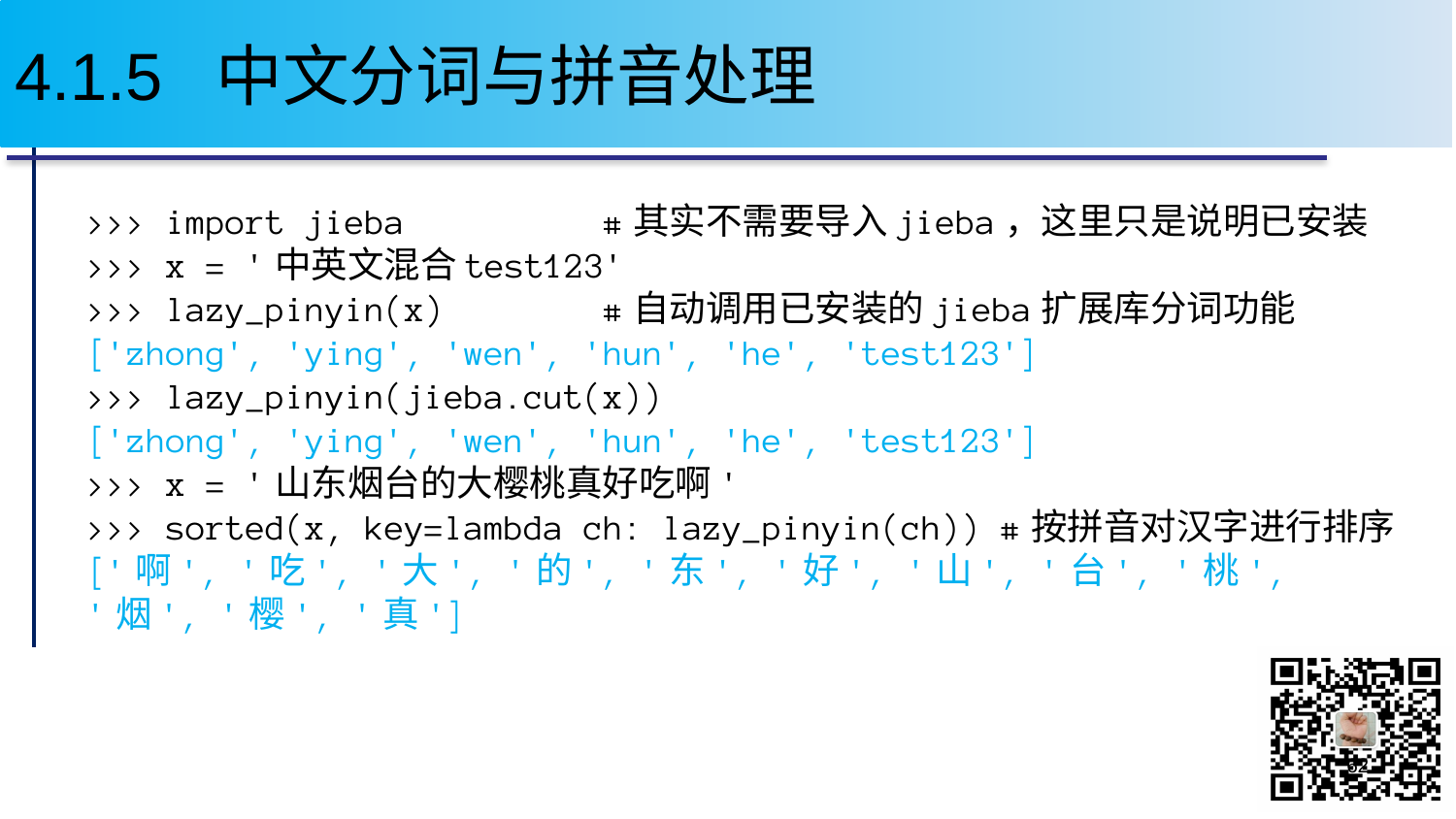

# 4.1.5  中文分词与拼音处理
>>> import jieba          #其实不需要导入jieba，这里只是说明已安装
>>> x = '中英文混合test123'
>>> lazy_pinyin(x)        #自动调用已安装的jieba扩展库分词功能
['zhong', 'ying', 'wen', 'hun', 'he', 'test123']
>>> lazy_pinyin(jieba.cut(x))
['zhong', 'ying', 'wen', 'hun', 'he', 'test123']
>>> x = '山东烟台的大樱桃真好吃啊'
>>> sorted(x, key=lambda ch: lazy_pinyin(ch)) #按拼音对汉字进行排序
['啊', '吃', '大', '的', '东', '好', '山', '台', '桃', '烟', '樱', '真']

62